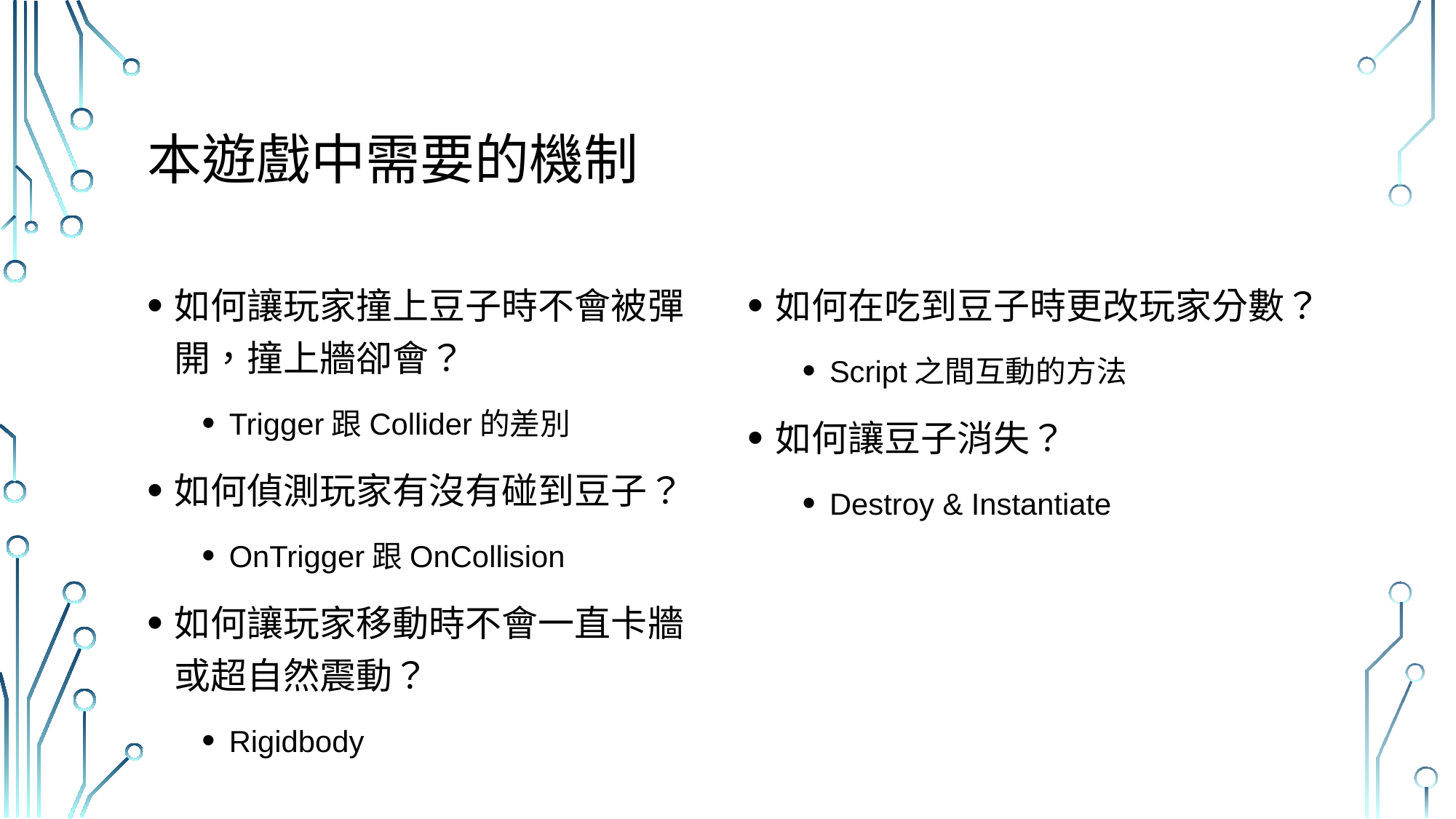

# 本遊戲中需要的機制
如何讓玩家撞上豆子時不會被彈開，撞上牆卻會？
Trigger跟Collider的差別
如何偵測玩家有沒有碰到豆子？
OnTrigger跟OnCollision
如何讓玩家移動時不會一直卡牆或超自然震動？
Rigidbody
如何在吃到豆子時更改玩家分數？
Script之間互動的方法
如何讓豆子消失？
Destroy & Instantiate